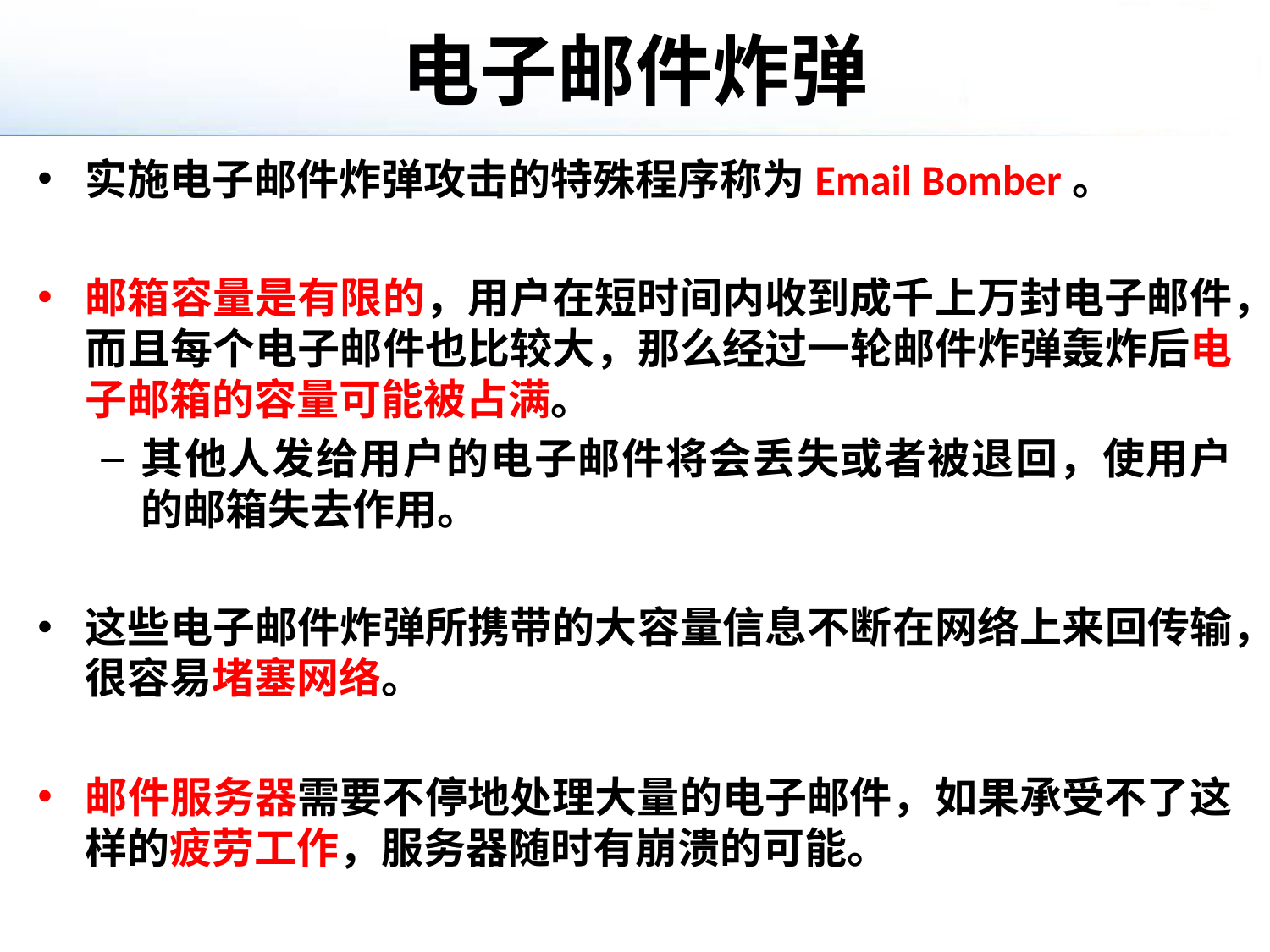

# 电子邮件炸弹
实施电子邮件炸弹攻击的特殊程序称为Email Bomber。

邮箱容量是有限的，用户在短时间内收到成千上万封电子邮件，而且每个电子邮件也比较大，那么经过一轮邮件炸弹轰炸后电子邮箱的容量可能被占满。
其他人发给用户的电子邮件将会丢失或者被退回，使用户的邮箱失去作用。

这些电子邮件炸弹所携带的大容量信息不断在网络上来回传输，很容易堵塞网络。

邮件服务器需要不停地处理大量的电子邮件，如果承受不了这样的疲劳工作，服务器随时有崩溃的可能。